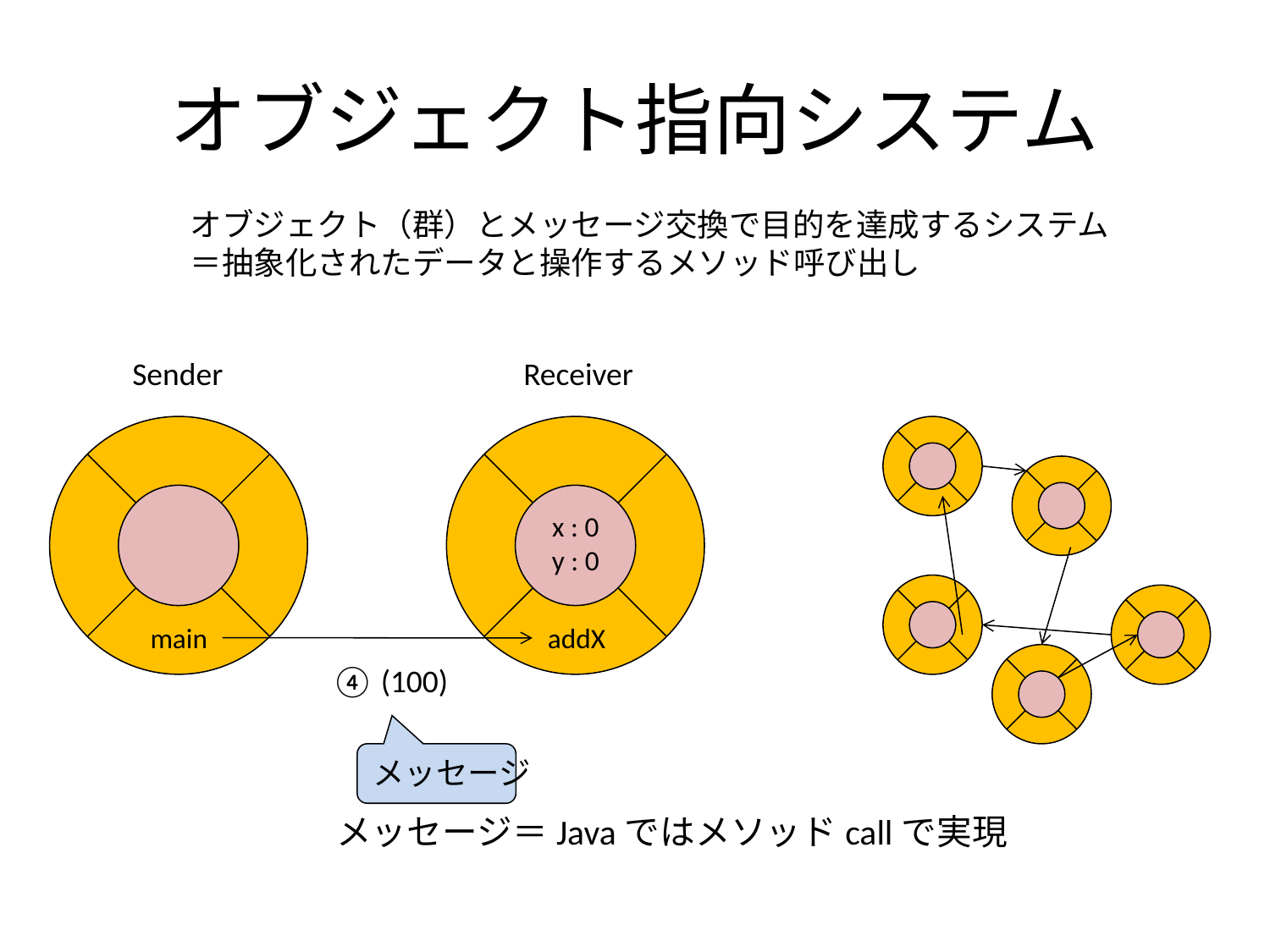

# オブジェクト指向システム
オブジェクト（群）とメッセージ交換で目的を達成するシステム
＝抽象化されたデータと操作するメソッド呼び出し
Sender
Receiver

main

x : 0
y : 0
addX

④ (100)
メッセージ
メッセージ＝Javaではメソッドcallで実現